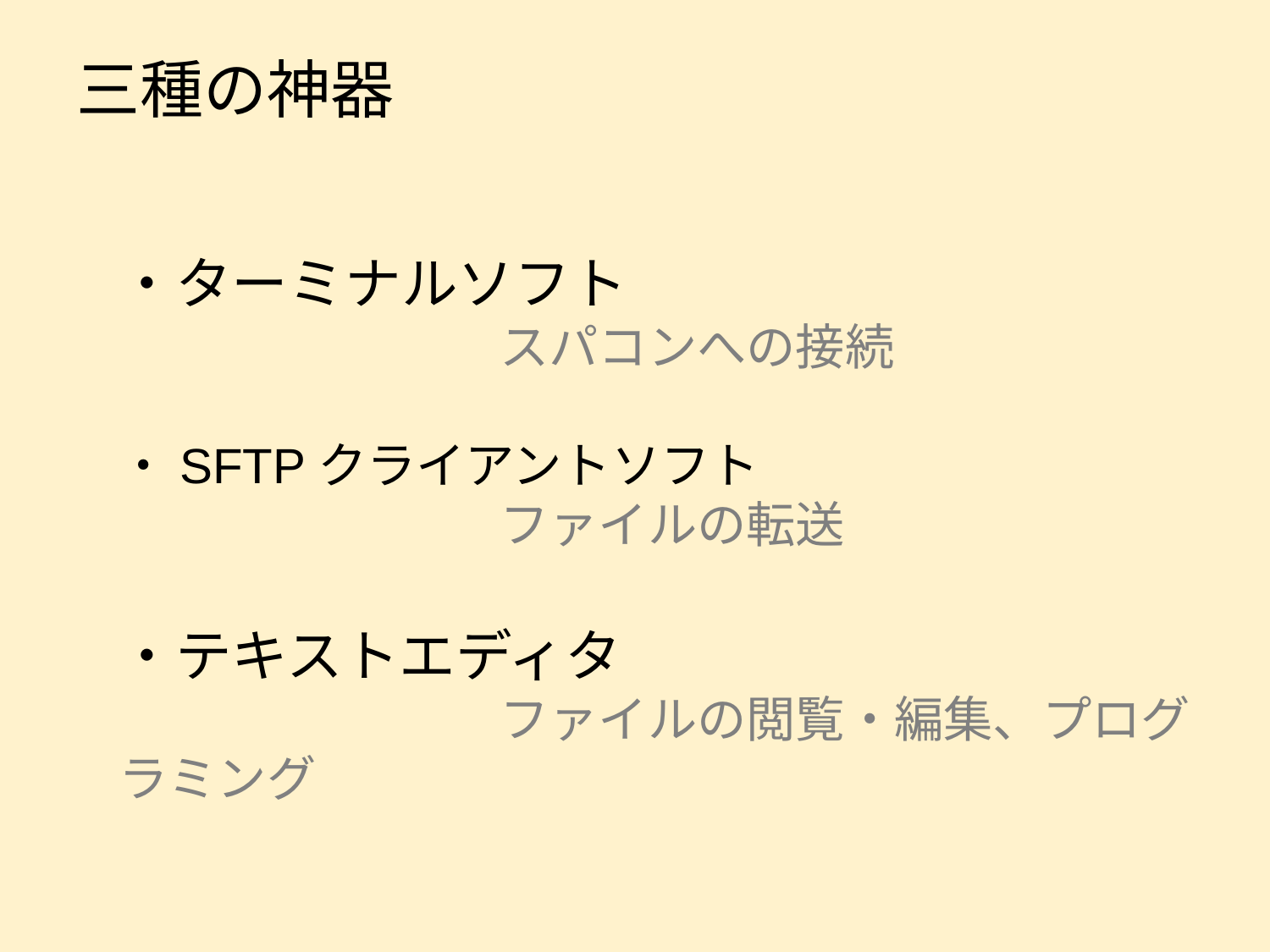

# 三種の神器
・ターミナルソフト
			スパコンへの接続
・SFTPクライアントソフト
			ファイルの転送
・テキストエディタ
			ファイルの閲覧・編集、プログラミング